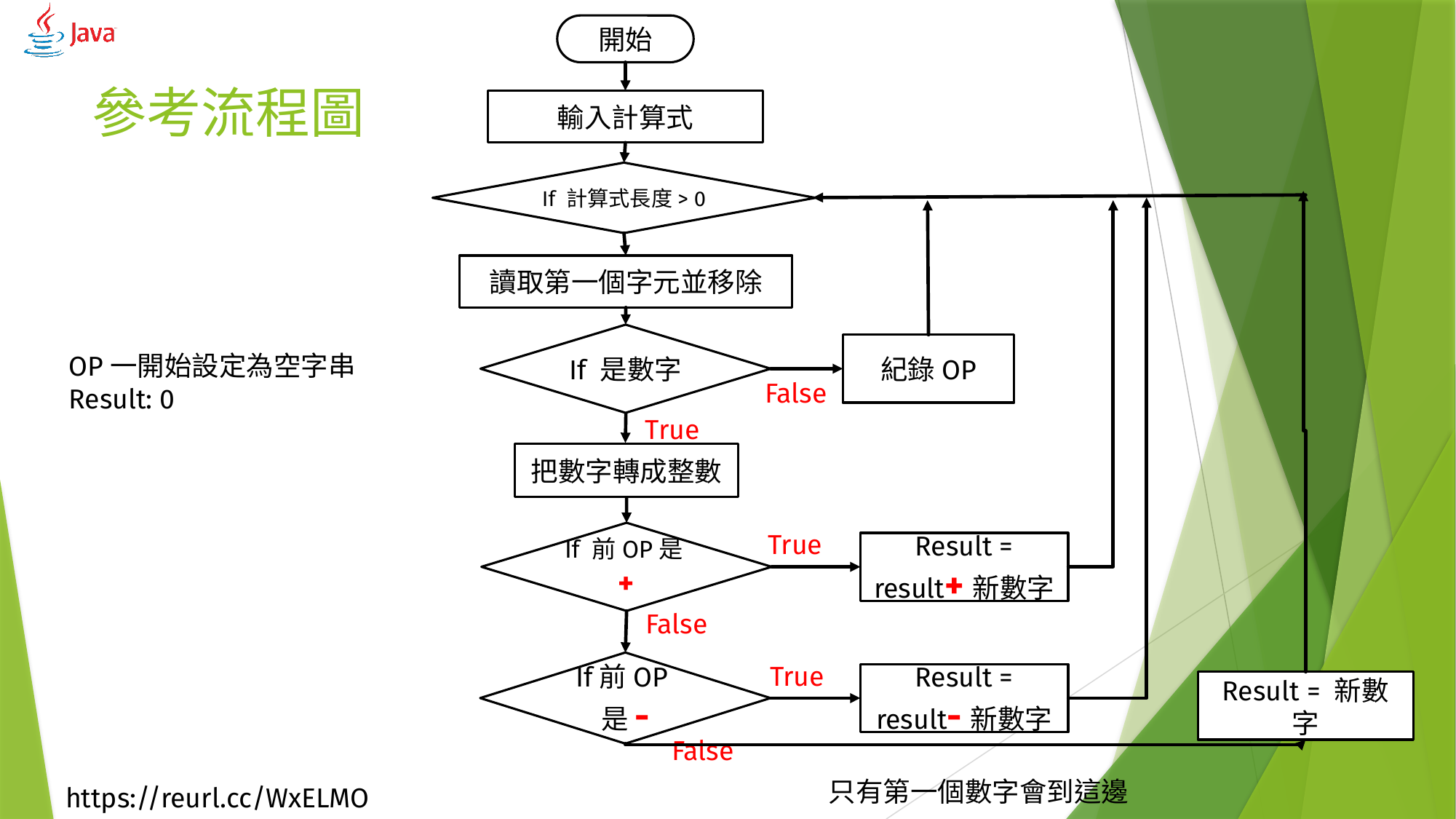

開始
# 參考流程圖
輸入計算式
If 計算式長度> 0

讀取第一個字元並移除

If 是數字
紀錄OP
OP一開始設定為空字串
Result: 0
False
True
把數字轉成整數
True
If 前OP是+
Result = result+新數字
False
If前OP是-
True
Result = result-新數字
Result = 新數字
False
只有第一個數字會到這邊